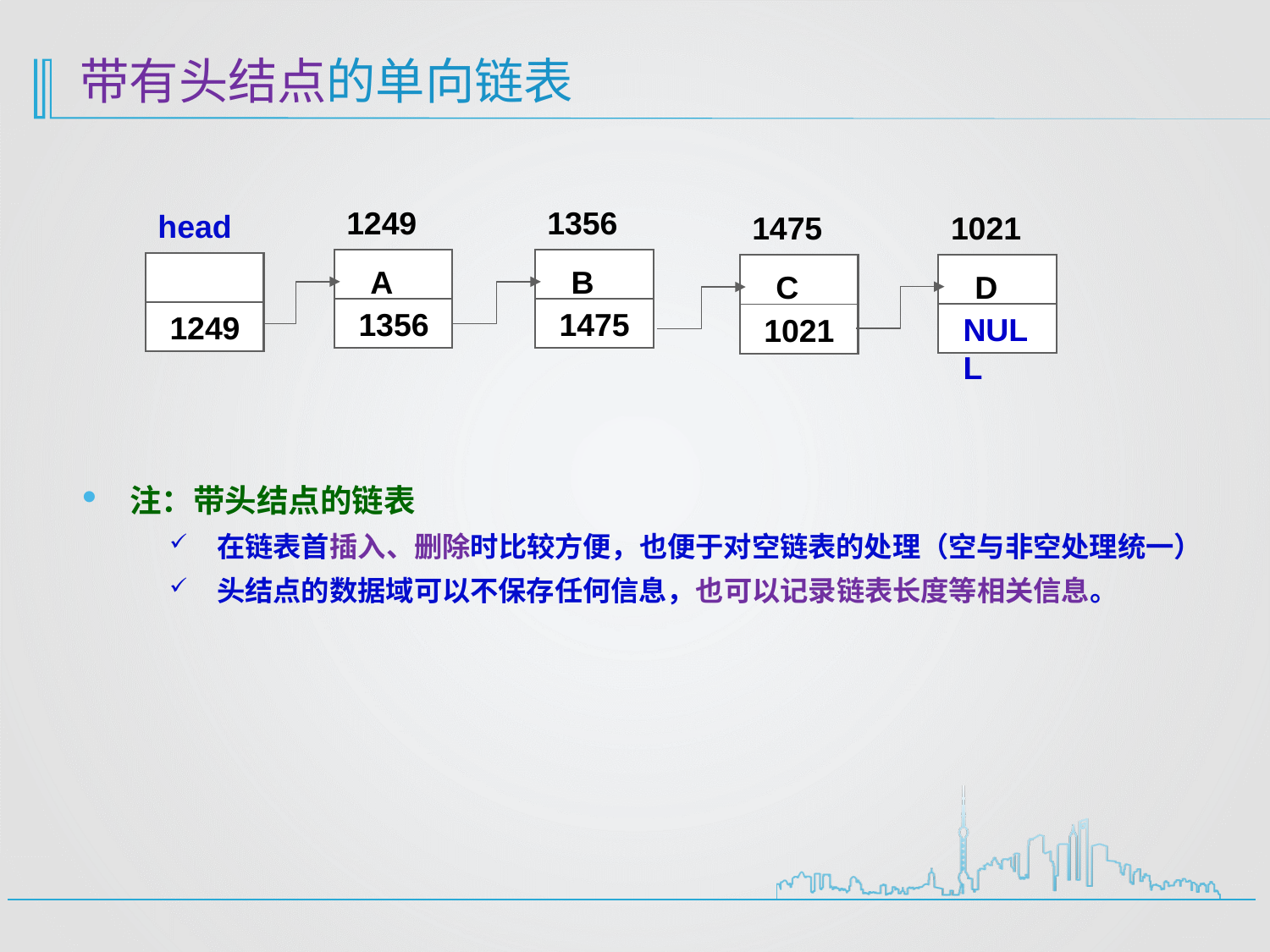

# 带有头结点的单向链表
1249

  A
1356
1356

  B
1475
head

1249
1021

  D
NULL
1475

  C
1021
注：带头结点的链表
在链表首插入、删除时比较方便，也便于对空链表的处理（空与非空处理统一）
头结点的数据域可以不保存任何信息，也可以记录链表长度等相关信息。